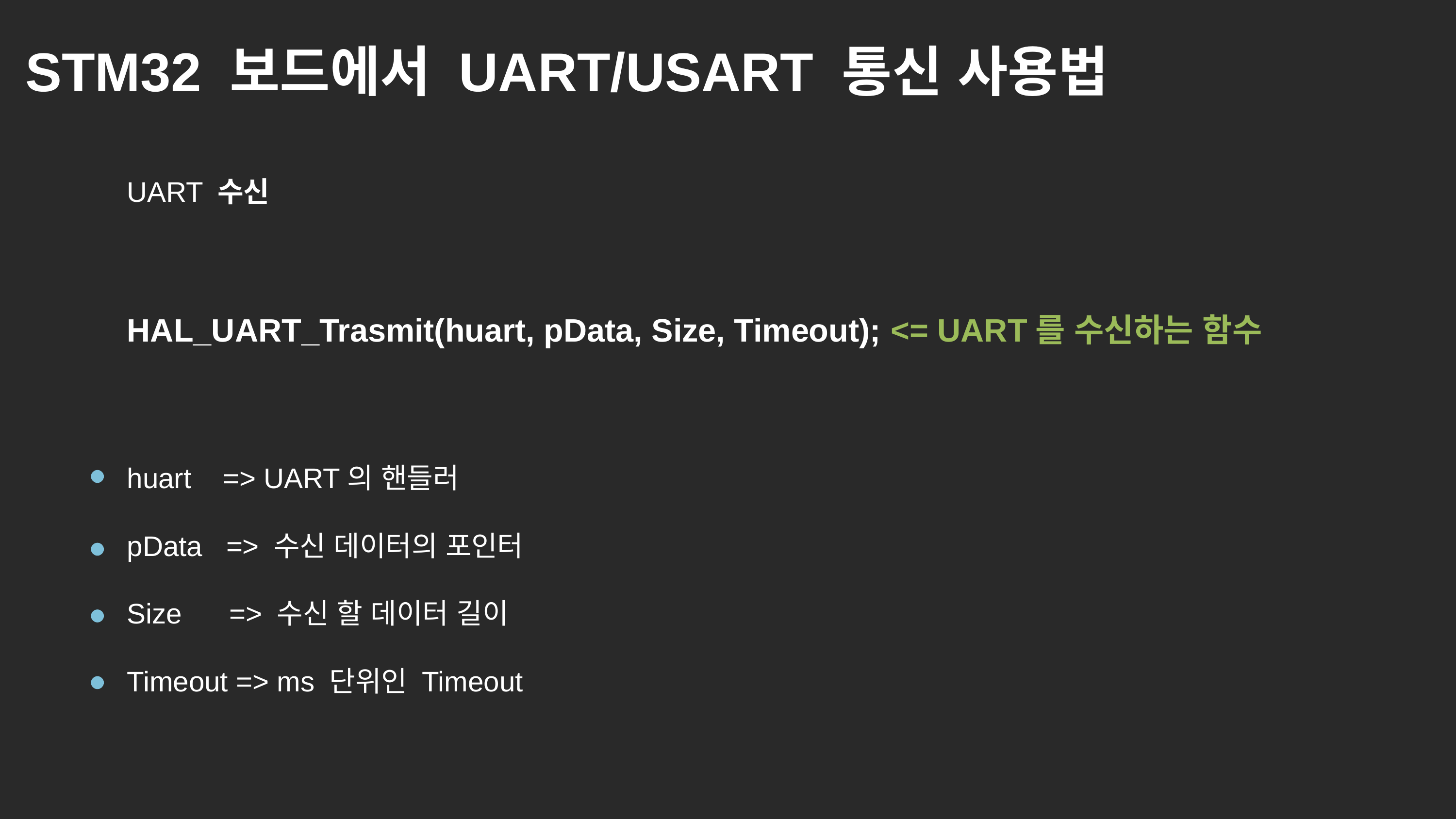

STM32 보드에서 UART/USART 통신 사용법
UART 수신

HAL_UART_Trasmit(huart, pData, Size, Timeout); <= UART를 수신하는 함수

huart    => UART의 핸들러

pData   => 수신 데이터의 포인터

Size      => 수신 할 데이터 길이

Timeout => ms 단위인 Timeout